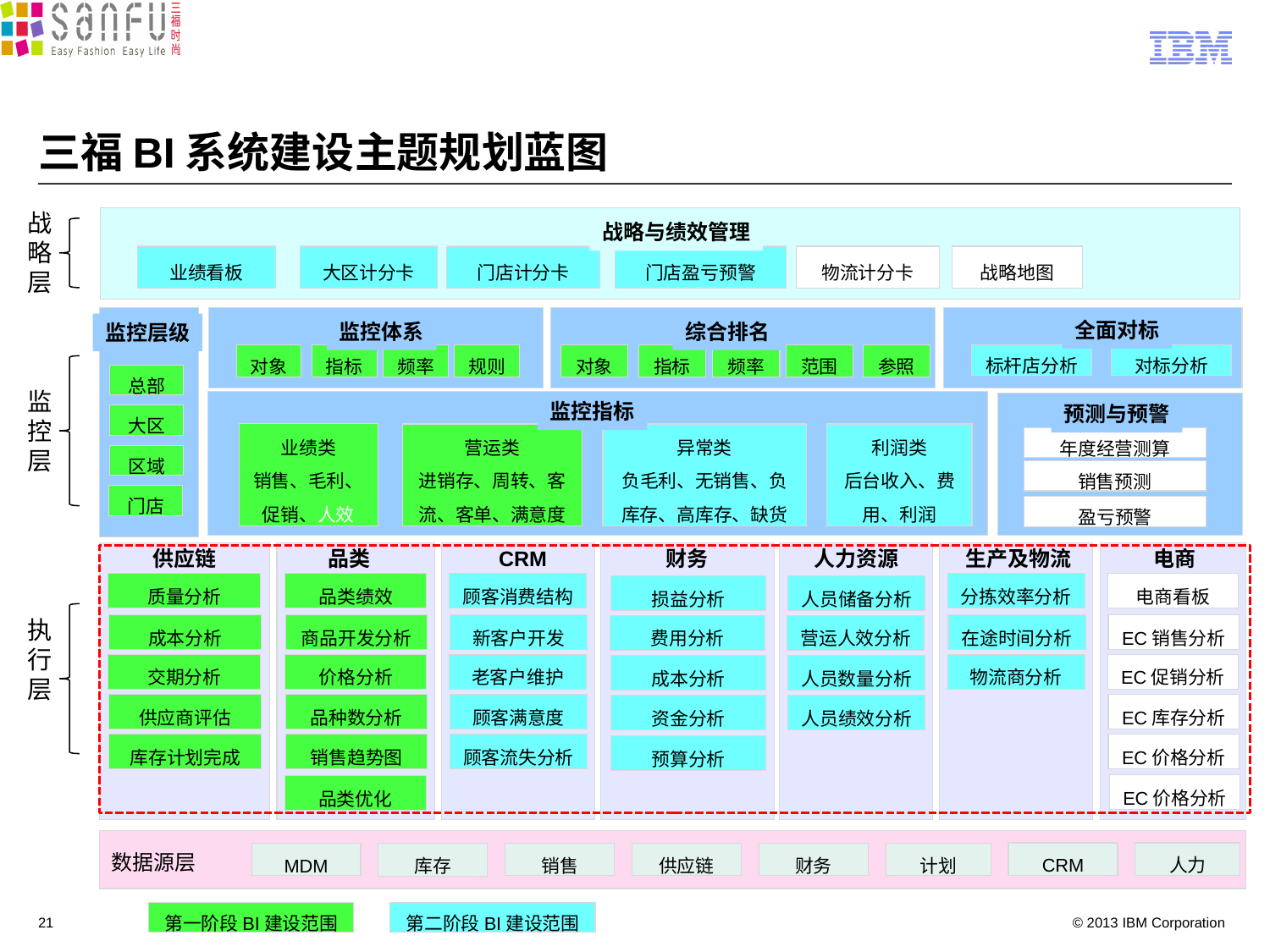

# 三福BI系统建设主题规划蓝图
战略层

业绩看板
大区计分卡
门店计分卡
门店盈亏预警
物流计分卡
战略地图
战略与绩效管理

全面对标
标杆店分析
对标分析

监控体系
规则
对象
指标
频率

综合排名
范围
对象
指标
频率
参照

监控层级

总部
监控层

业绩类
销售、毛利、促销、人效
营运类
进销存、周转、客流、客单、满意度
异常类
负毛利、无销售、负库存、高库存、缺货
利润类
后台收入、费用、利润
监控指标

预测与预警
年度经营测算
销售预测
盈亏预警
大区
区域
门店
人力资源

人员储备分析
营运人效分析
人员数量分析
人员绩效分析
供应链

质量分析
成本分析
交期分析
供应商评估
库存计划完成
品类

品类绩效
商品开发分析
价格分析
品种数分析
销售趋势图
CRM

顾客消费结构
新客户开发
老客户维护
顾客满意度
顾客流失分析
财务

损益分析
费用分析
成本分析
资金分析
生产及物流
电商

分拣效率分析
电商看板

执行层
在途时间分析
EC销售分析
物流商分析
EC促销分析
EC库存分析
EC价格分析
预算分析
EC价格分析
品类优化

数据源层
CRM
人力
MDM
销售
供应链
财务
计划
库存
第一阶段BI建设范围
第二阶段BI建设范围
21